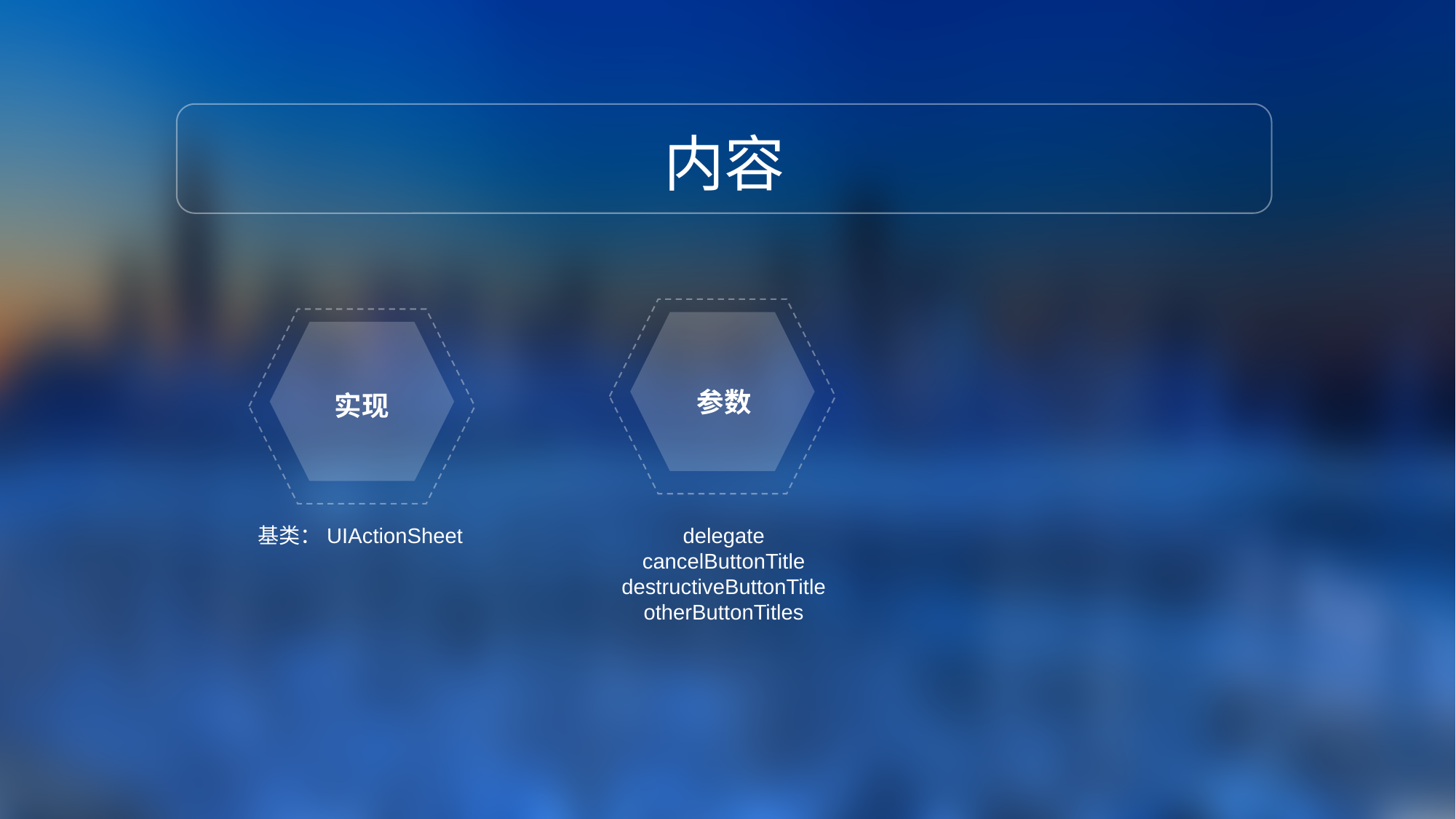

内容

参数

实现
基类：UIActionSheet
delegate
cancelButtonTitle
destructiveButtonTitle
otherButtonTitles